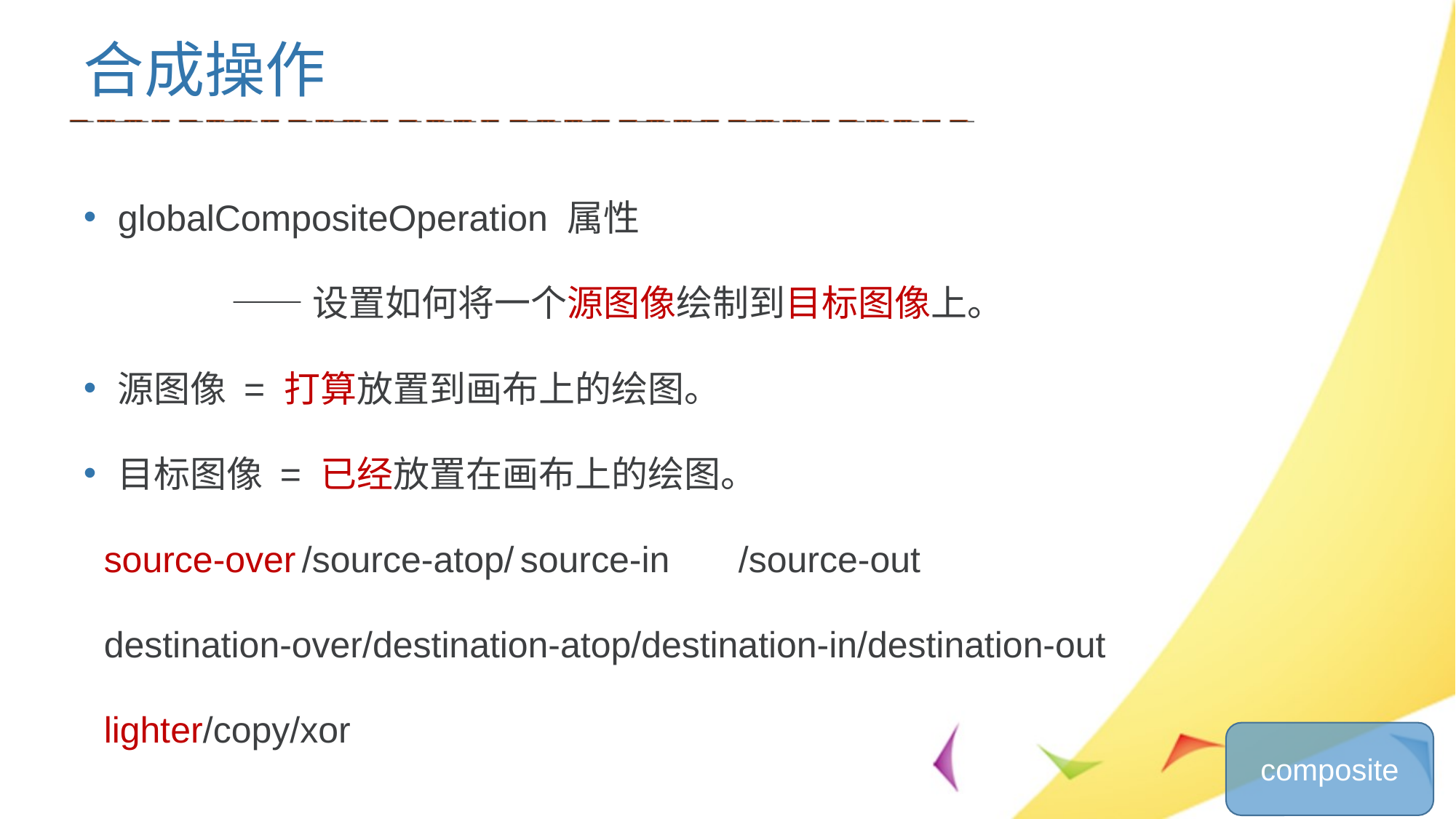

# 合成操作
globalCompositeOperation 属性
                  ——设置如何将一个源图像绘制到目标图像上。
源图像 = 打算放置到画布上的绘图。
目标图像 = 已经放置在画布上的绘图。
  source-over	/source-atop/	source-in	/source-out
  destination-over/destination-atop/destination-in/destination-out
  lighter/copy/xor
composite